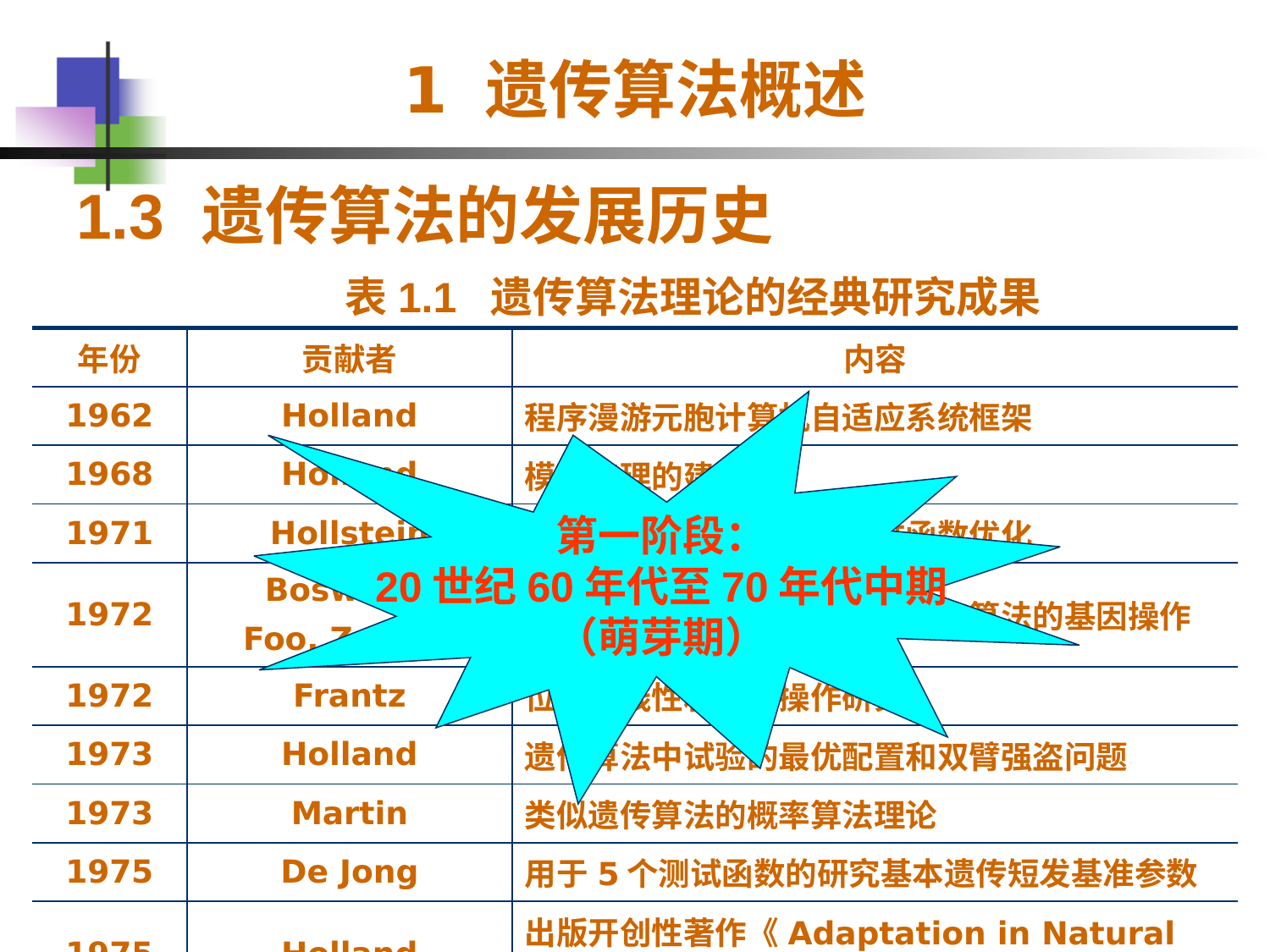

# 1 遗传算法概述
1.3 遗传算法的发展历史
表1.1  遗传算法理论的经典研究成果
| 年份 | 贡献者 | 内容 |
| --- | --- | --- |
| 1962 | Holland | 程序漫游元胞计算机自适应系统框架 |
| 1968 | Holland | 模式定理的建立 |
| 1971 | Hollstein | 具有交配和选择规则的二维函数优化 |
| 1972 | Bosworth Foo, Zeigler | 提出具有复杂变异、类似于遗传算法的基因操作 |
| 1972 | Frantz | 位置非线性和倒位操作研究 |
| 1973 | Holland | 遗传算法中试验的最优配置和双臂强盗问题 |
| 1973 | Martin | 类似遗传算法的概率算法理论 |
| 1975 | De Jong | 用于5个测试函数的研究基本遗传短发基准参数 |
| 1975 | Holland | 出版开创性著作《Adaptation in Natural and Artificial Systems》 |
第一阶段：
20世纪60年代至70年代中期
（萌芽期）